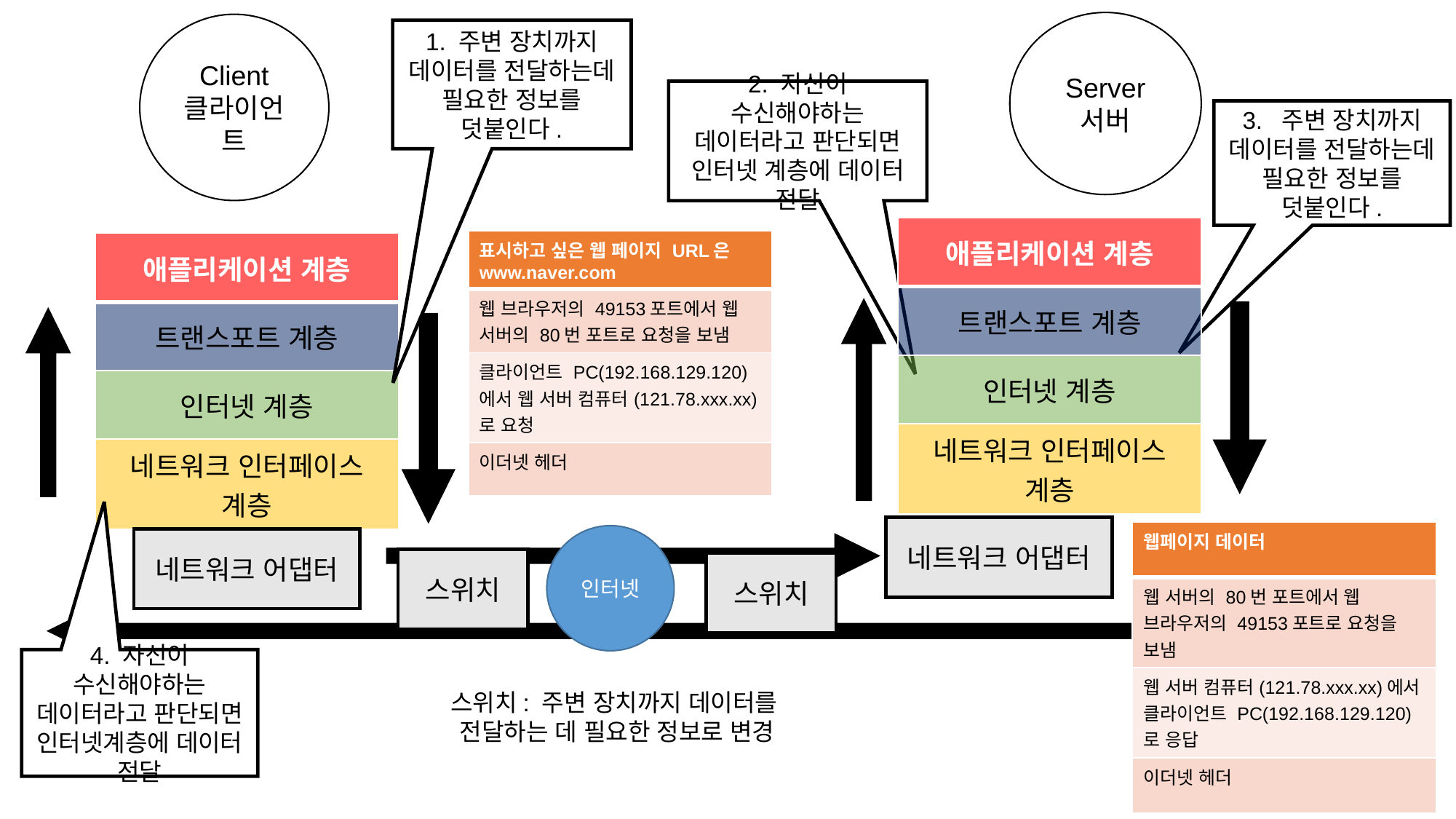

Server
서버
Client
클라이언트
1. 주변 장치까지 데이터를 전달하는데 필요한 정보를 덧붙인다.
2. 자신이 수신해야하는 데이터라고 판단되면 인터넷 계층에 데이터 전달
3.  주변 장치까지 데이터를 전달하는데 필요한 정보를 덧붙인다.
| 애플리케이션 계층 |
| --- |
| 트랜스포트 계층 |
| 인터넷 계층 |
| 네트워크 인터페이스 계층 |
| 표시하고 싶은 웹 페이지 URL은 www.naver.com |
| --- |
| 웹 브라우저의 49153포트에서 웹 서버의 80번 포트로 요청을 보냄 |
| 클라이언트 PC(192.168.129.120) 에서 웹 서버 컴퓨터(121.78.xxx.xx)로 요청 |
| 이더넷 헤더 |
| 애플리케이션 계층 |
| --- |
| 트랜스포트 계층 |
| 인터넷 계층 |
| 네트워크 인터페이스 계층 |

네트워크 어댑터
| 웹페이지 데이터 |
| --- |
| 웹 서버의 80번 포트에서 웹 브라우저의 49153포트로 요청을 보냄 |
| 웹 서버 컴퓨터(121.78.xxx.xx)에서 클라이언트 PC(192.168.129.120) 로 응답 |
| 이더넷 헤더 |
인터넷
네트워크 어댑터
스위치
스위치
4. 자신이 수신해야하는 데이터라고 판단되면 인터넷계층에 데이터 전달
스위치: 주변 장치까지 데이터를
전달하는 데 필요한 정보로 변경